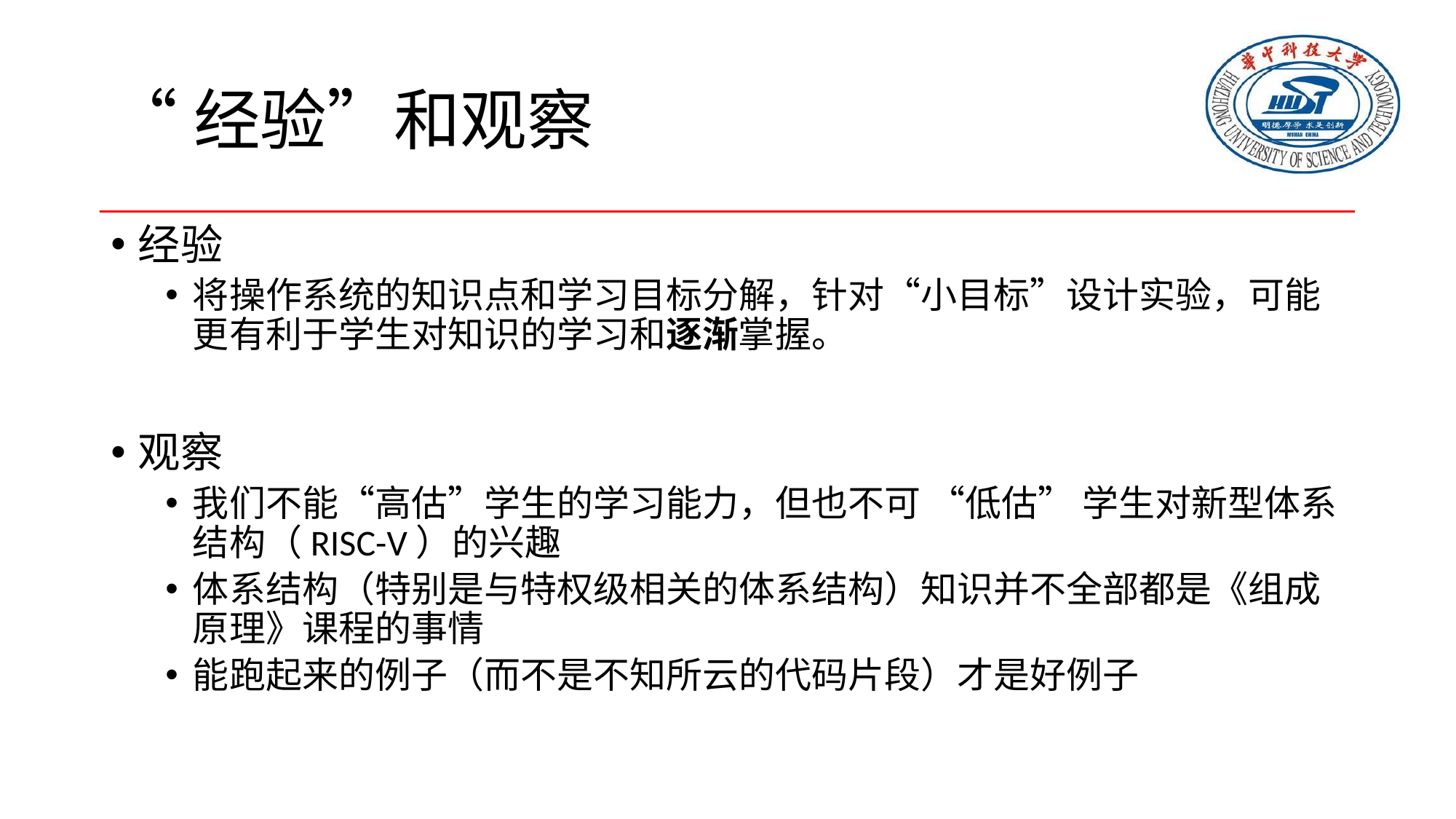

# “经验”和观察
经验
将操作系统的知识点和学习目标分解，针对“小目标”设计实验，可能更有利于学生对知识的学习和逐渐掌握。

观察
我们不能“高估”学生的学习能力，但也不可 “低估” 学生对新型体系结构（RISC-V）的兴趣
体系结构（特别是与特权级相关的体系结构）知识并不全部都是《组成原理》课程的事情
能跑起来的例子（而不是不知所云的代码片段）才是好例子